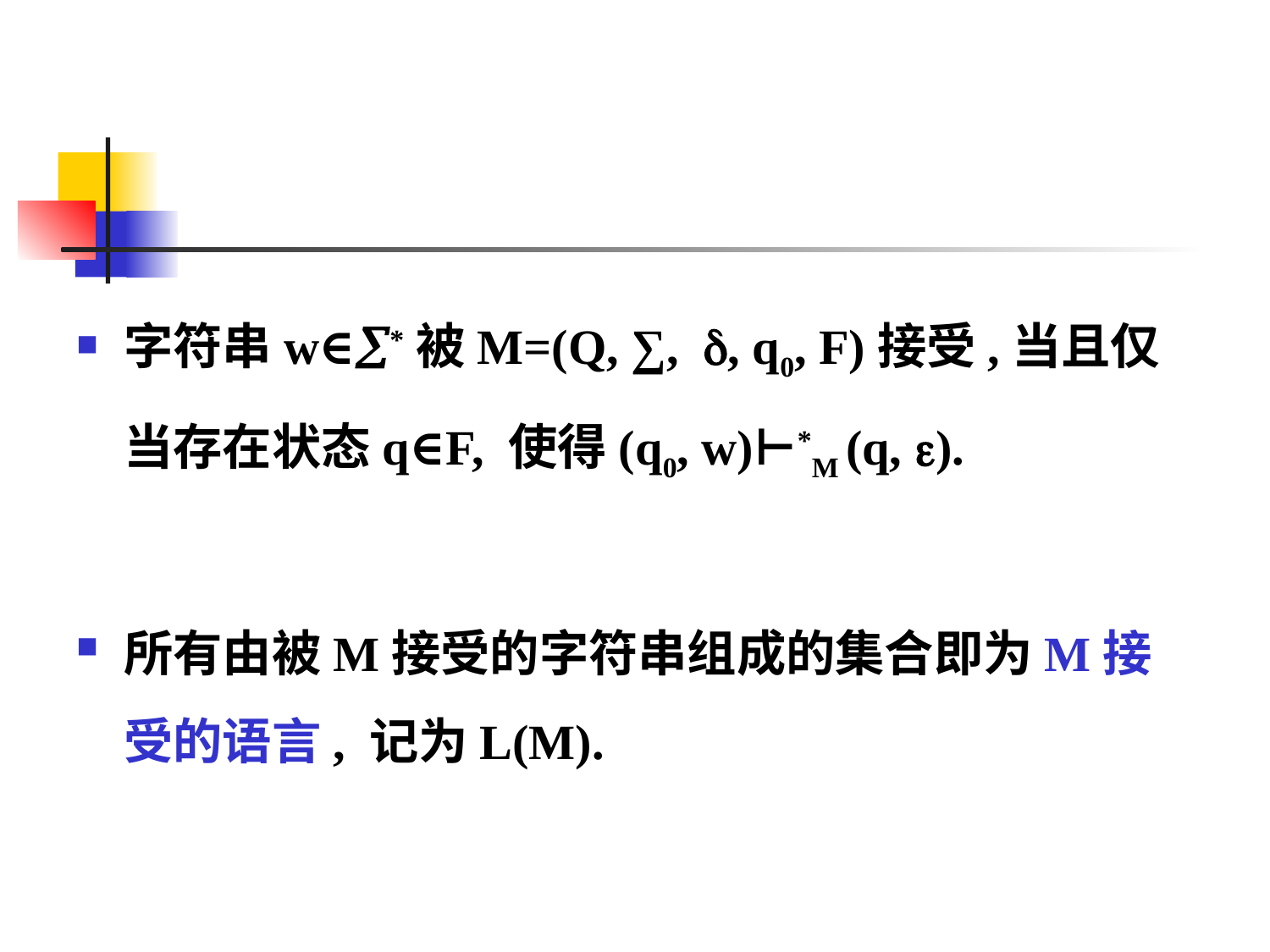

#
字符串w∈∑*被M=(Q, ∑, δ, q0, F)接受,当且仅当存在状态q∈F, 使得(q0, w)⊢*M (q, ε).

所有由被M接受的字符串组成的集合即为M接受的语言, 记为L(M).